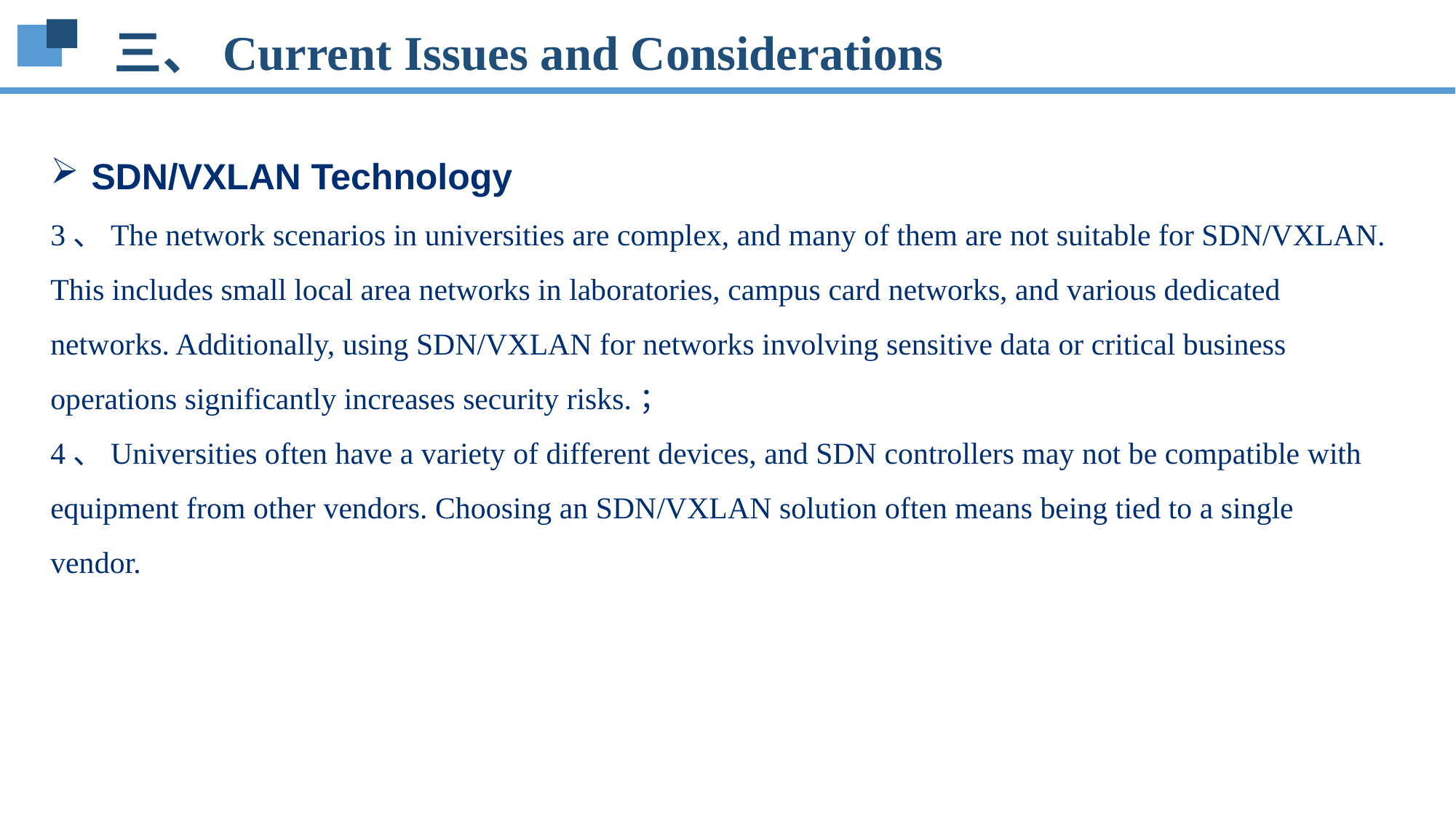

三、Current Issues and Considerations

SDN/VXLAN Technology
3、The network scenarios in universities are complex, and many of them are not suitable for SDN/VXLAN. This includes small local area networks in laboratories, campus card networks, and various dedicated networks. Additionally, using SDN/VXLAN for networks involving sensitive data or critical business operations significantly increases security risks.；
4、Universities often have a variety of different devices, and SDN controllers may not be compatible with equipment from other vendors. Choosing an SDN/VXLAN solution often means being tied to a single vendor.